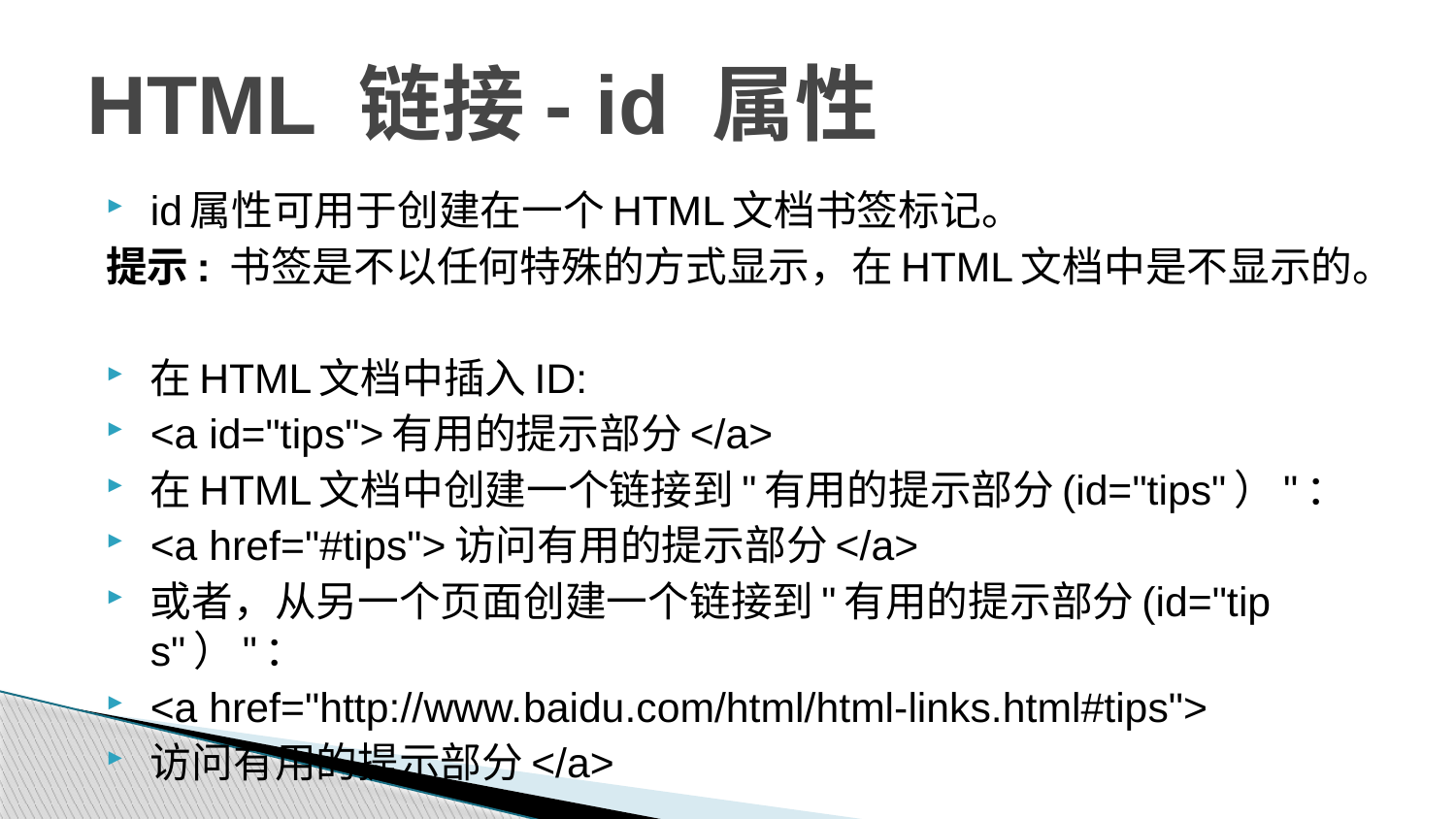

# HTML 链接- id 属性
id属性可用于创建在一个HTML文档书签标记。
提示: 书签是不以任何特殊的方式显示，在HTML文档中是不显示的。

在HTML文档中插入ID:
<a id="tips">有用的提示部分</a>
在HTML文档中创建一个链接到"有用的提示部分(id="tips"）"：
<a href="#tips">访问有用的提示部分</a>
或者，从另一个页面创建一个链接到"有用的提示部分(id="tips"）"：
<a href="http://www.baidu.com/html/html-links.html#tips">
访问有用的提示部分</a>